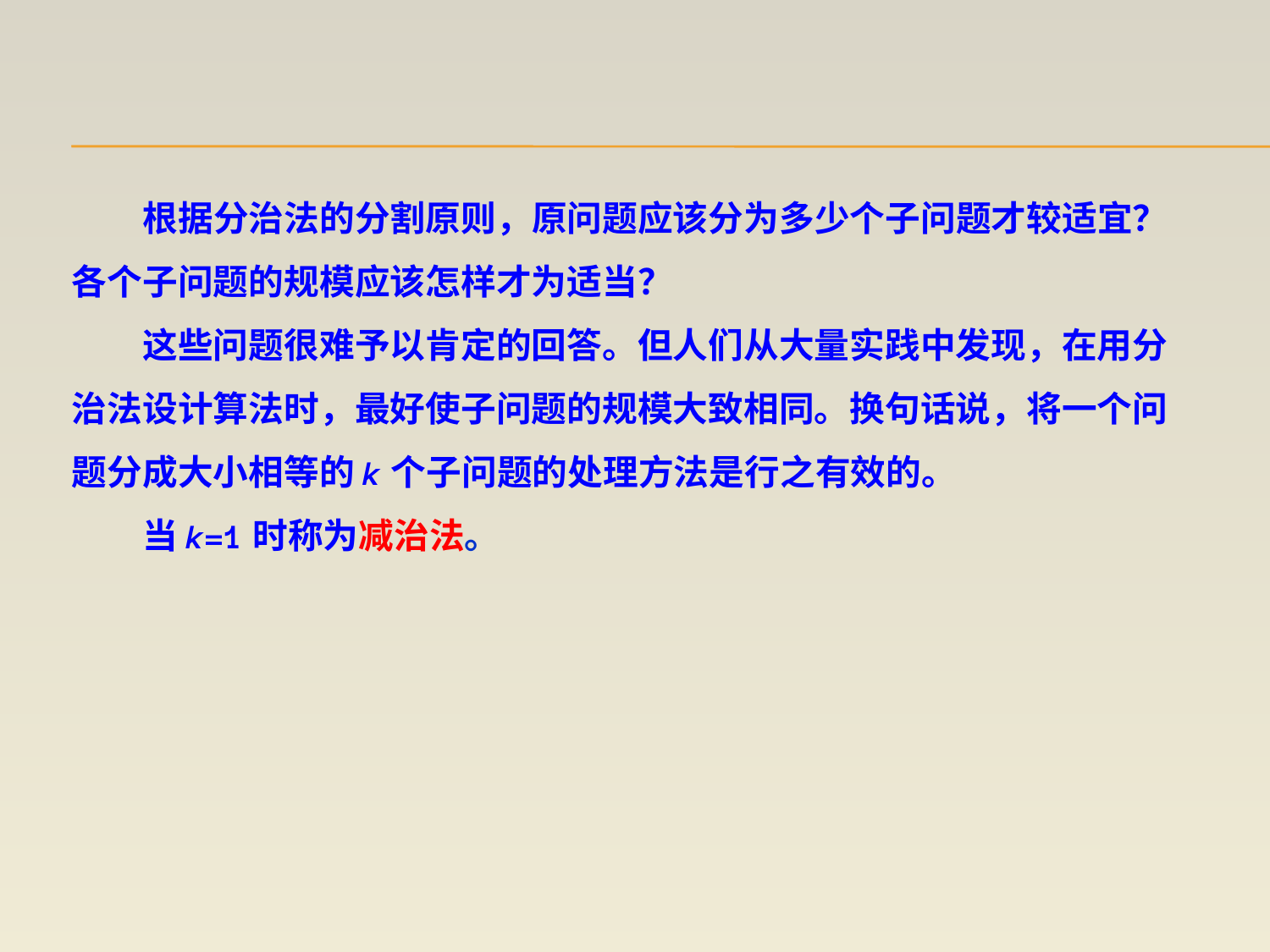

根据分治法的分割原则，原问题应该分为多少个子问题才较适宜？各个子问题的规模应该怎样才为适当？
　　这些问题很难予以肯定的回答。但人们从大量实践中发现，在用分治法设计算法时，最好使子问题的规模大致相同。换句话说，将一个问题分成大小相等的k个子问题的处理方法是行之有效的。
　　当k=1时称为减治法。